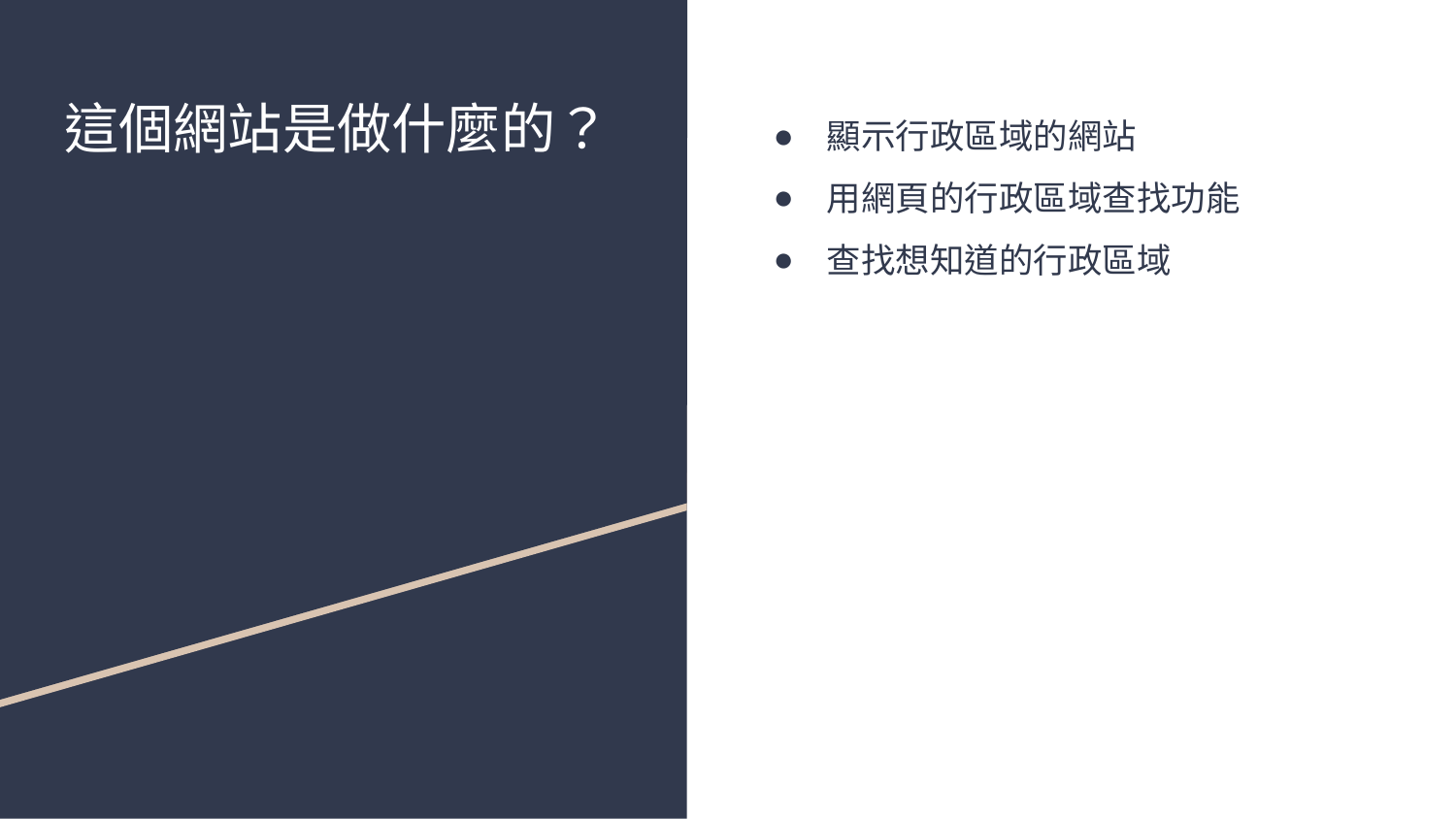

# 這個網站是做什麼的？
顯示行政區域的網站
用網頁的行政區域查找功能
查找想知道的行政區域